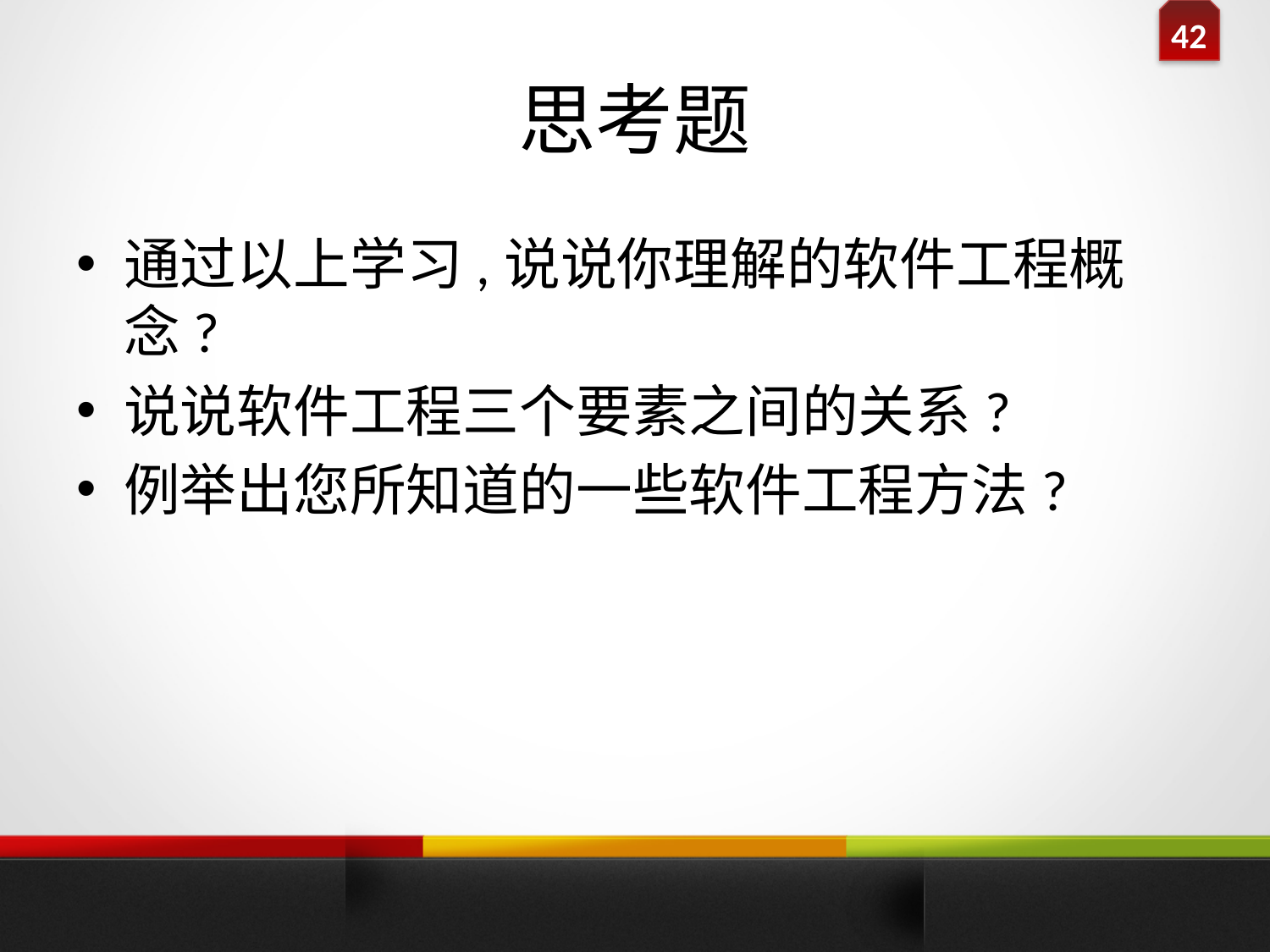

# 思考题
通过以上学习,说说你理解的软件工程概念?
说说软件工程三个要素之间的关系?
例举出您所知道的一些软件工程方法?

42